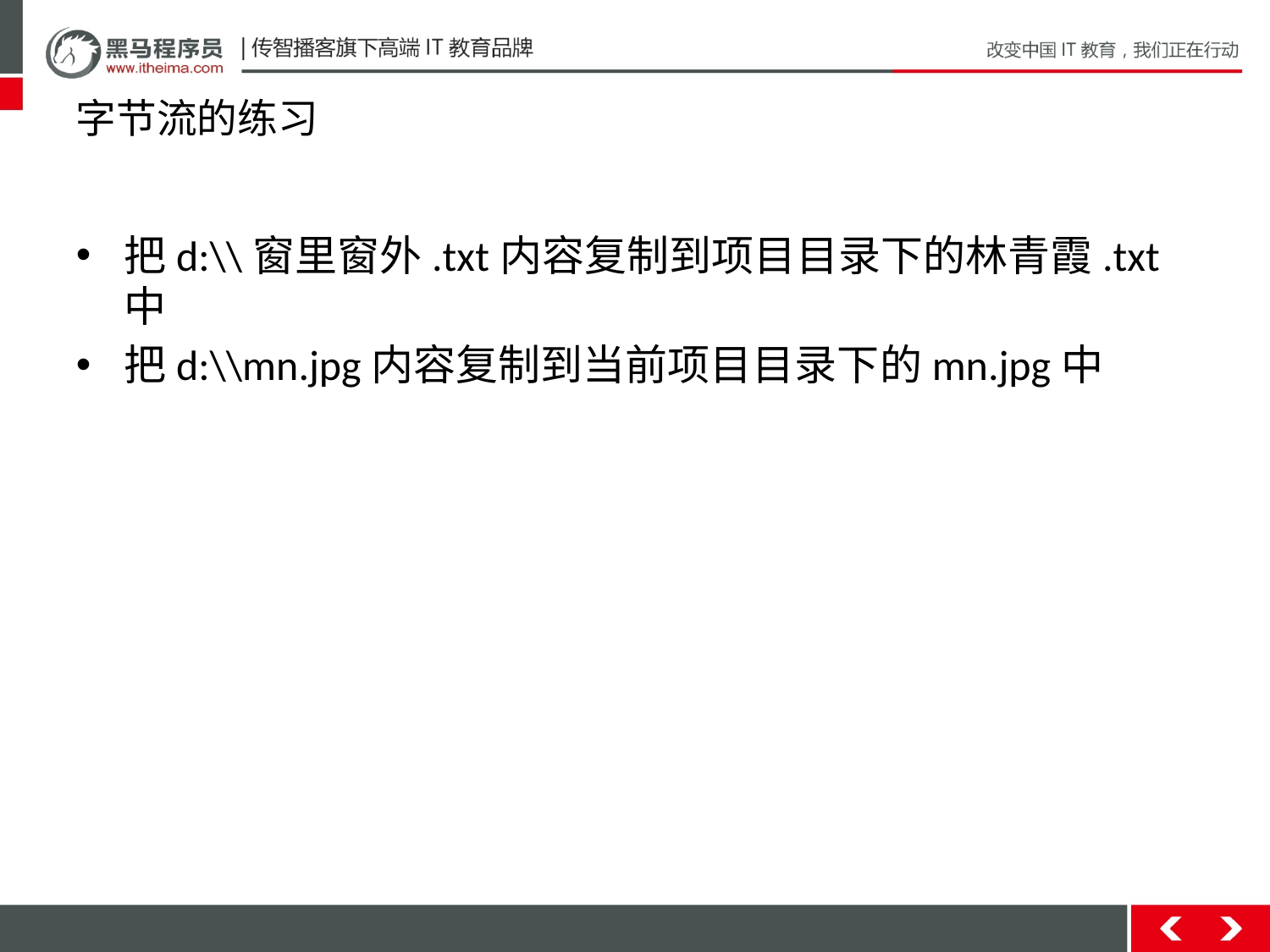

# 字节流的练习
把d:\\窗里窗外.txt内容复制到项目目录下的林青霞.txt中
把d:\\mn.jpg内容复制到当前项目目录下的mn.jpg中